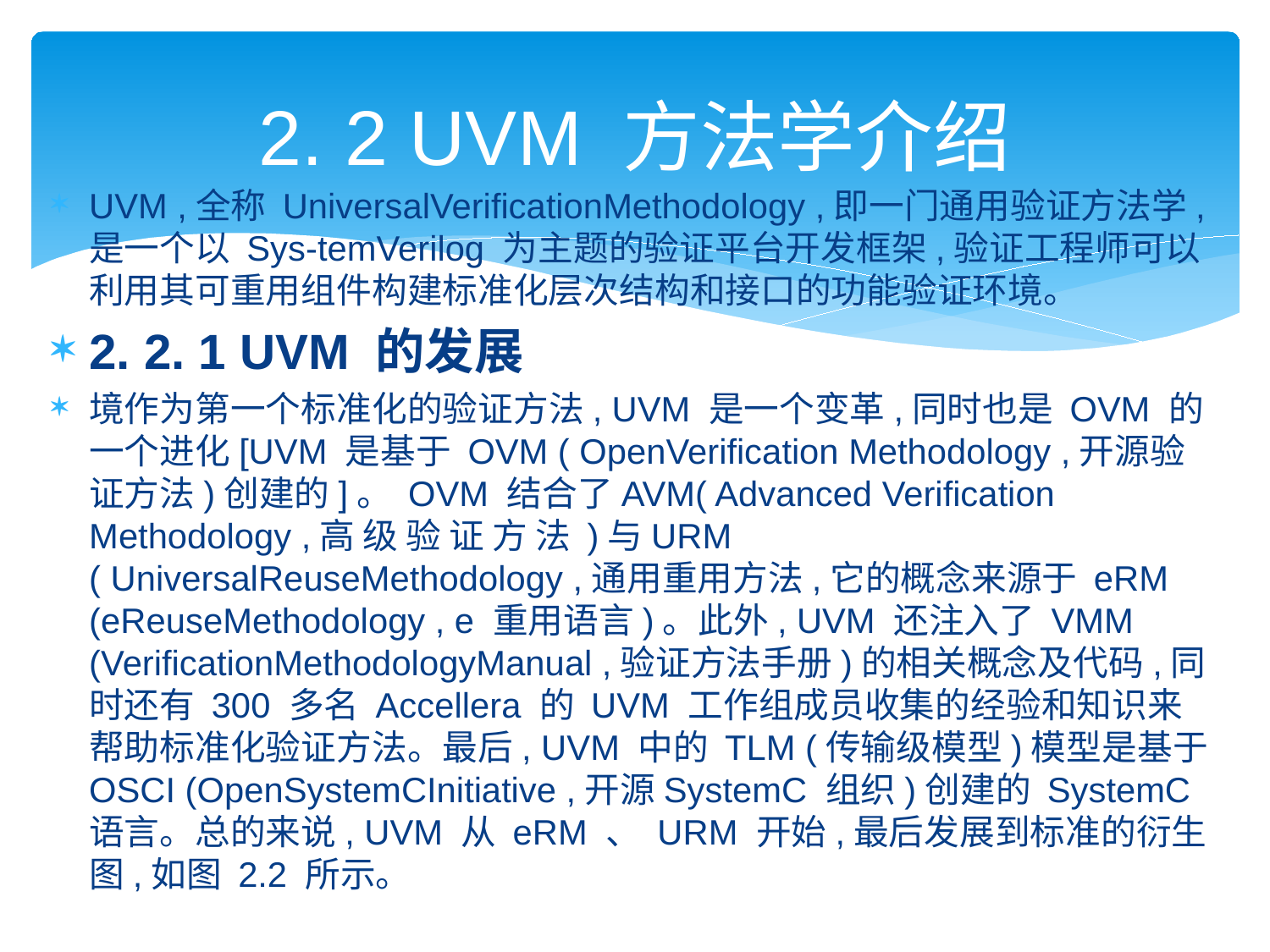

# 2. 2 UVM 方法学介绍
UVM ,全称 UniversalVerificationMethodology ,即一门通用验证方法学,是一个以 Sys-temVerilog 为主题的验证平台开发框架,验证工程师可以利用其可重用组件构建标准化层次结构和接口的功能验证环境。
2. 2. 1 UVM 的发展
境作为第一个标准化的验证方法, UVM 是一个变革,同时也是 OVM 的一个进化[UVM 是基于 OVM ( OpenVerification Methodology ,开源验证方法)创建的]。 OVM 结合了AVM( Advanced Verification Methodology ,高 级 验 证 方 法 )与URM ( UniversalReuseMethodology ,通用重用方法,它的概念来源于 eRM (eReuseMethodology , e 重用语言)。此外, UVM 还注入了 VMM (VerificationMethodologyManual ,验证方法手册)的相关概念及代码,同时还有 300 多名 Accellera 的 UVM 工作组成员收集的经验和知识来帮助标准化验证方法。最后, UVM 中的 TLM (传输级模型)模型是基于 OSCI (OpenSystemCInitiative ,开源SystemC 组织)创建的 SystemC 语言。总的来说, UVM 从 eRM 、 URM 开始,最后发展到标准的衍生图,如图 2.2 所示。